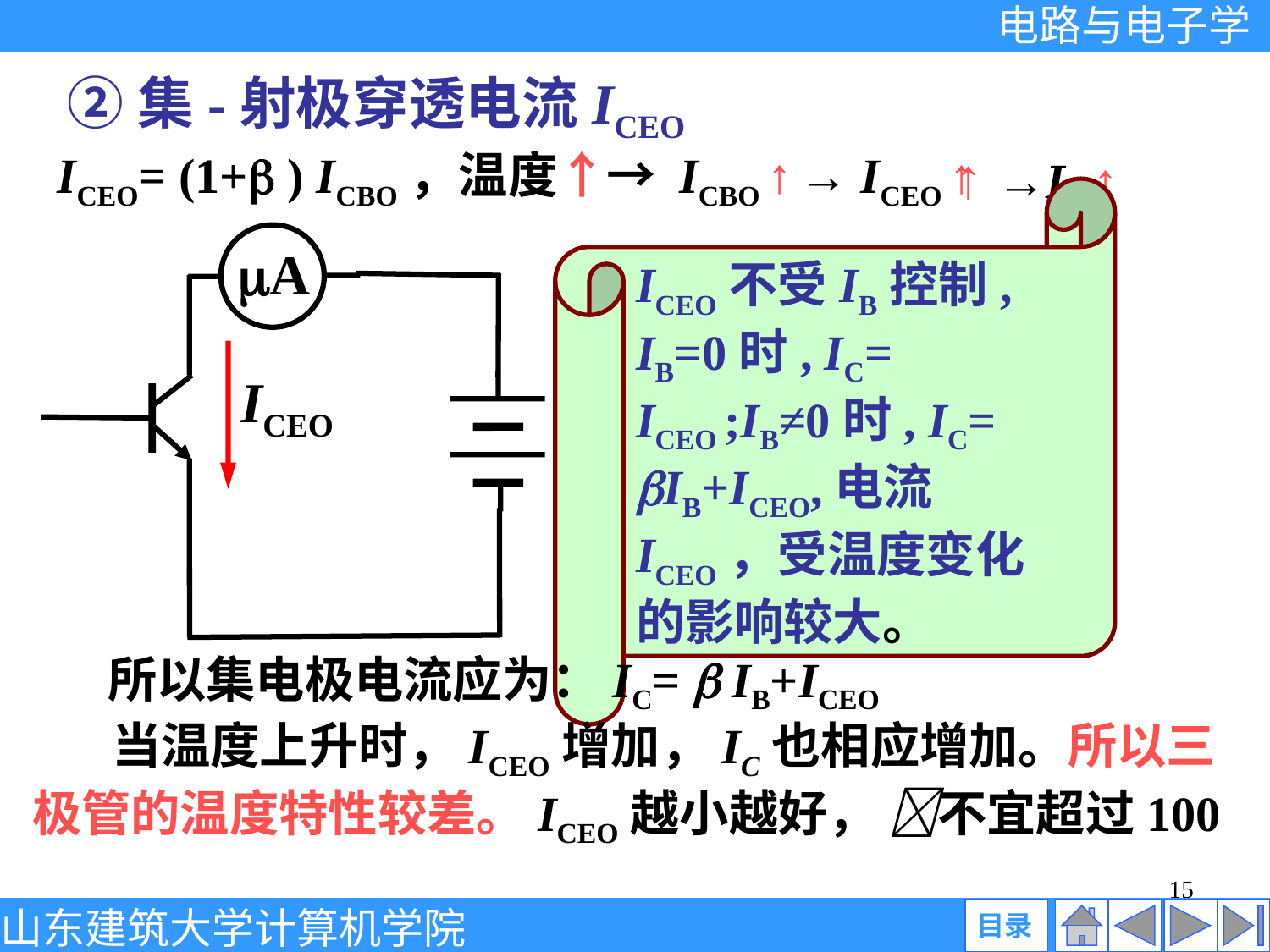

②集-射极穿透电流ICEO
↑ →IC ↑
ICEO= (1+β ) ICBO，温度↑→ ICBO ↑ → ICEO ↑

μA

ICEO

ICEO不受IB控制, IB=0时, IC= ICEO ;IB≠0时, IC= βIB+ICEO,电流ICEO，受温度变化的影响较大。
所以集电极电流应为：IC= β IB+ICEO
当温度上升时，ICEO增加，IC也相应增加。所以三极管的温度特性较差。ICEO越小越好， β不宜超过100